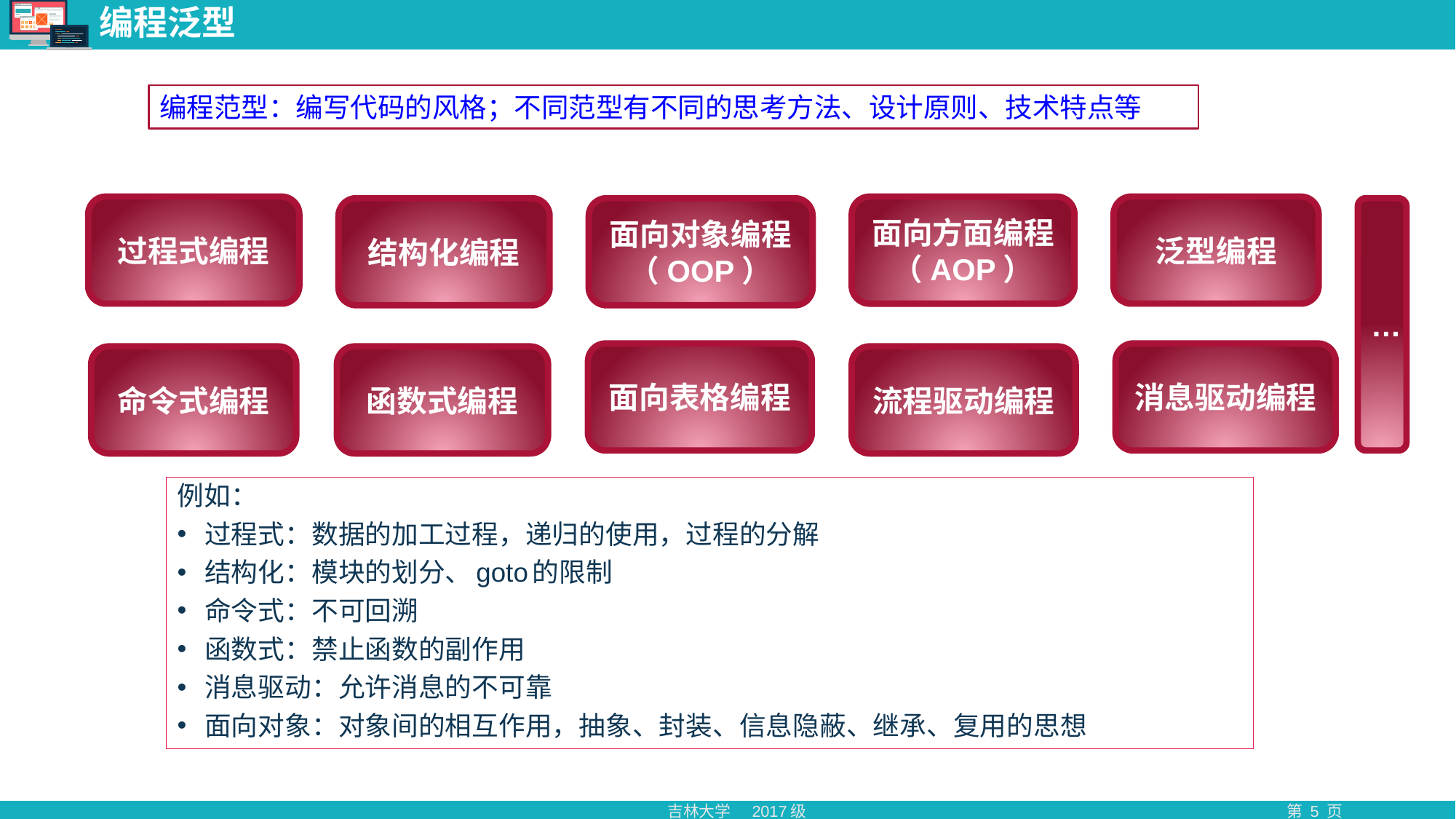

# 编程泛型
编程范型：编写代码的风格；不同范型有不同的思考方法、设计原则、技术特点等
过程式编程
泛型编程
面向方面编程（AOP）
…
结构化编程
面向对象编程（OOP）
消息驱动编程
面向表格编程
命令式编程
函数式编程
流程驱动编程
例如：
过程式：数据的加工过程，递归的使用，过程的分解
结构化：模块的划分、goto的限制
命令式：不可回溯
函数式：禁止函数的副作用
消息驱动：允许消息的不可靠
面向对象：对象间的相互作用，抽象、封装、信息隐蔽、继承、复用的思想